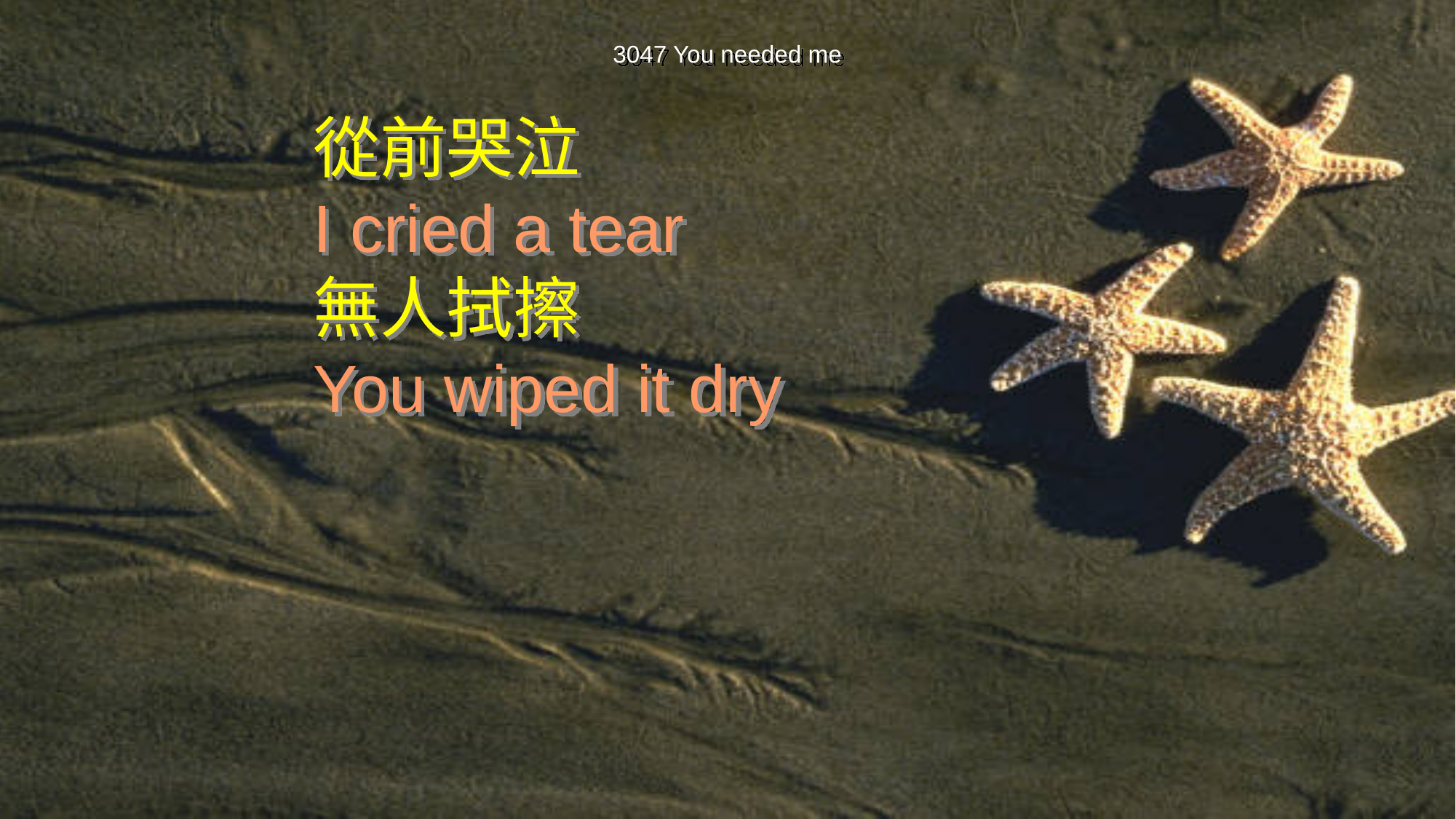

3047 You needed me
從前哭泣
I cried a tear
無人拭擦
You wiped it dry